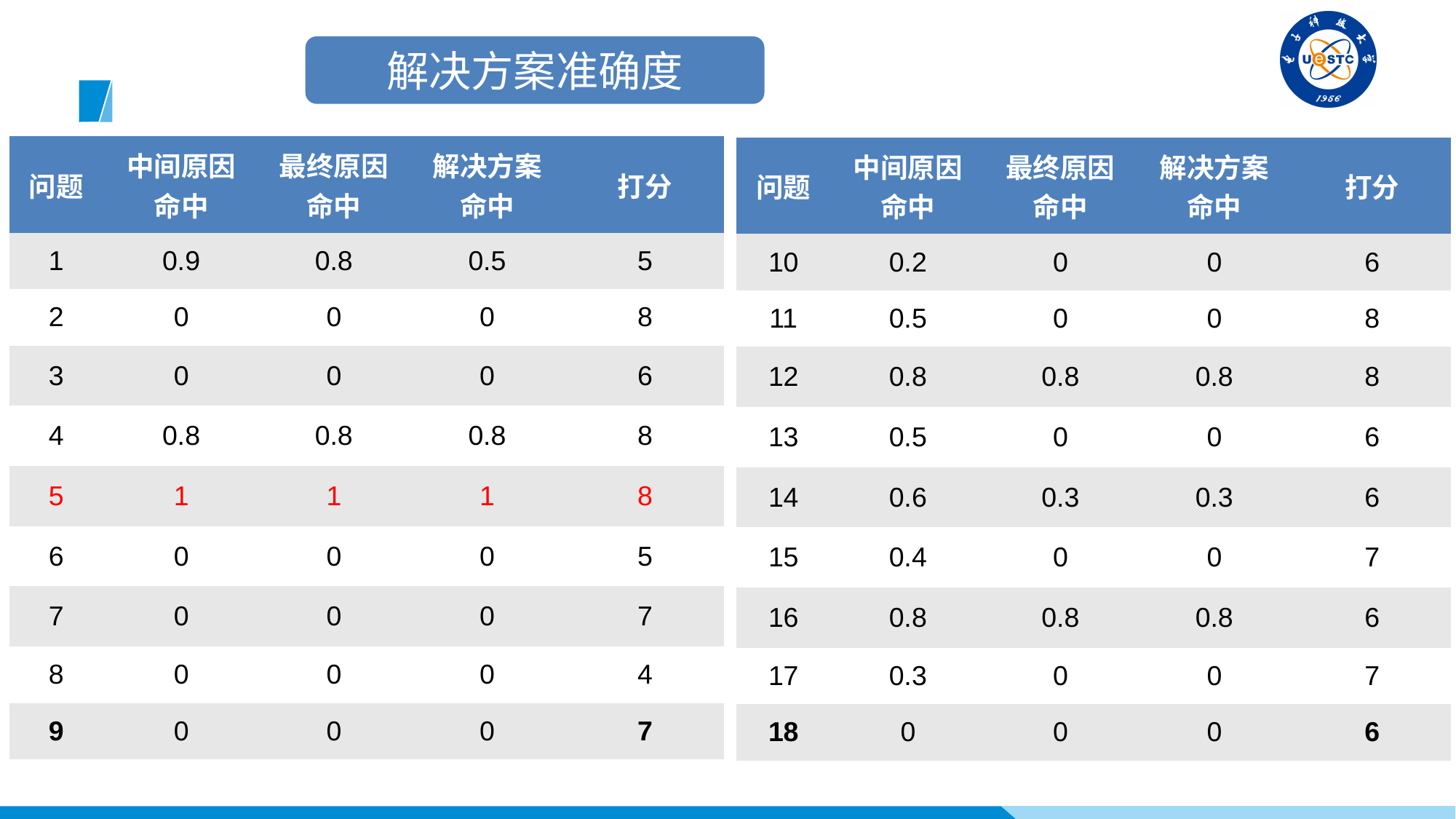

解决方案准确度
| 问题 | 中间原因命中 | 最终原因命中 | 解决方案命中 | 打分 |
| --- | --- | --- | --- | --- |
| 1 | 0.9 | 0.8 | 0.5 | 5 |
| 2 | 0 | 0 | 0 | 8 |
| 3 | 0 | 0 | 0 | 6 |
| 4 | 0.8 | 0.8 | 0.8 | 8 |
| 5 | 1 | 1 | 1 | 8 |
| 6 | 0 | 0 | 0 | 5 |
| 7 | 0 | 0 | 0 | 7 |
| 8 | 0 | 0 | 0 | 4 |
| 9 | 0 | 0 | 0 | 7 |
| 问题 | 中间原因命中 | 最终原因命中 | 解决方案命中 | 打分 |
| --- | --- | --- | --- | --- |
| 10 | 0.2 | 0 | 0 | 6 |
| 11 | 0.5 | 0 | 0 | 8 |
| 12 | 0.8 | 0.8 | 0.8 | 8 |
| 13 | 0.5 | 0 | 0 | 6 |
| 14 | 0.6 | 0.3 | 0.3 | 6 |
| 15 | 0.4 | 0 | 0 | 7 |
| 16 | 0.8 | 0.8 | 0.8 | 6 |
| 17 | 0.3 | 0 | 0 | 7 |
| 18 | 0 | 0 | 0 | 6 |